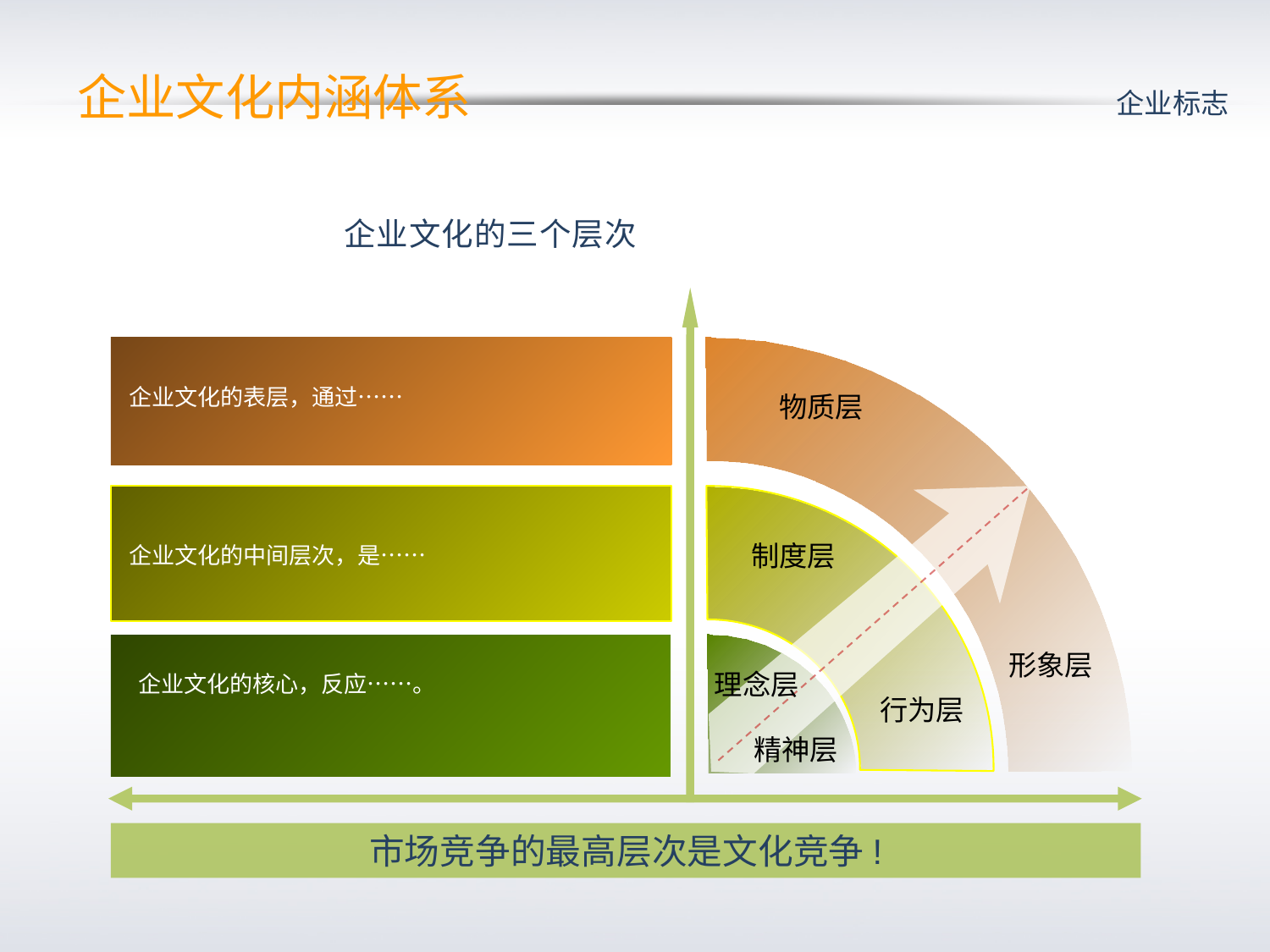

企业文化内涵体系
企业标志
企业文化的三个层次

物质层
企业文化的表层，通过……

企业文化的中间层次，是……
制度层
形象层

理念层
企业文化的核心，反应……。
行为层
精神层

市场竞争的最高层次是文化竞争!